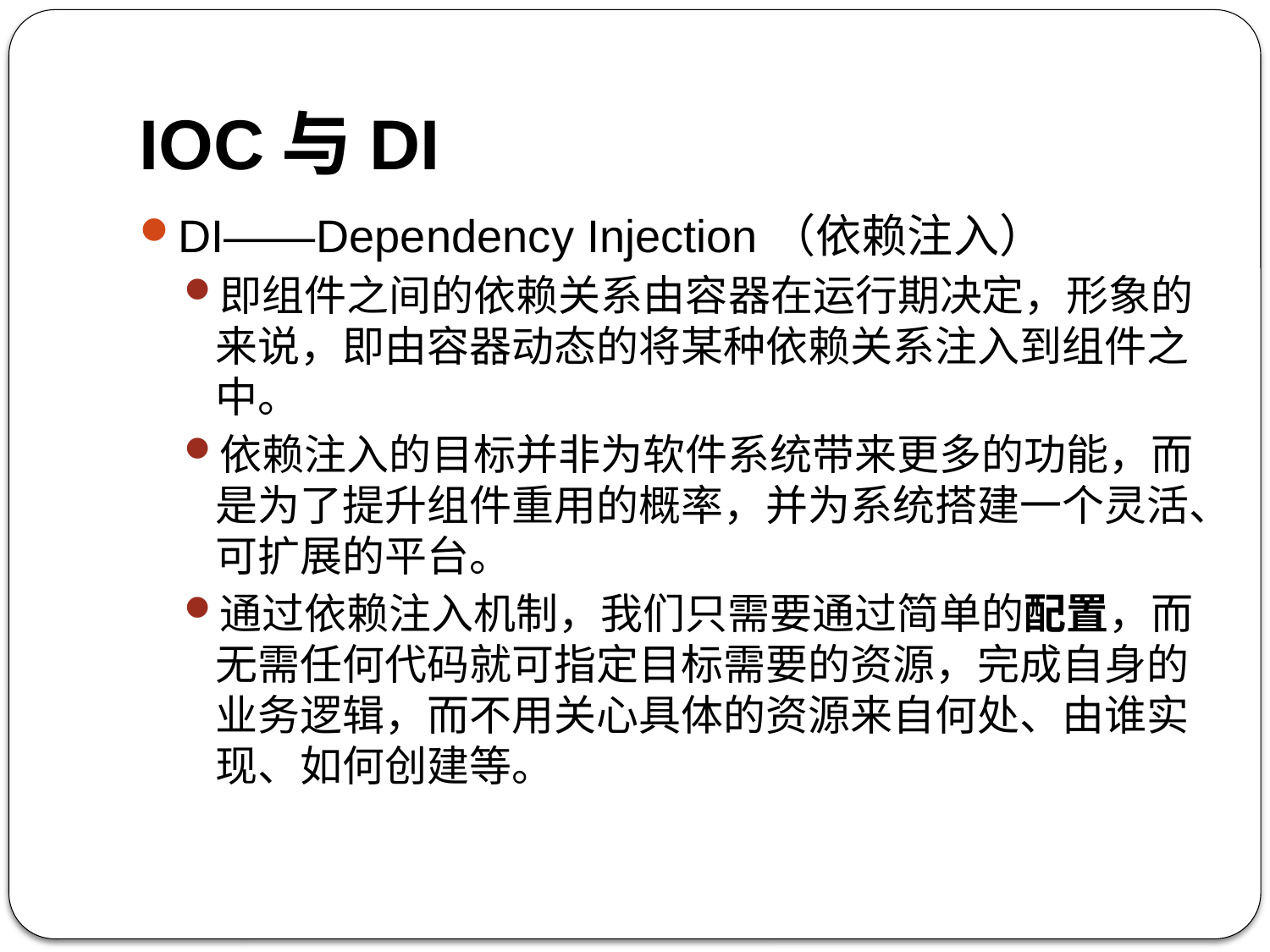

# IOC与DI
DI——Dependency Injection（依赖注入）
即组件之间的依赖关系由容器在运行期决定，形象的来说，即由容器动态的将某种依赖关系注入到组件之中。
依赖注入的目标并非为软件系统带来更多的功能，而是为了提升组件重用的概率，并为系统搭建一个灵活、可扩展的平台。
通过依赖注入机制，我们只需要通过简单的配置，而无需任何代码就可指定目标需要的资源，完成自身的业务逻辑，而不用关心具体的资源来自何处、由谁实现、如何创建等。